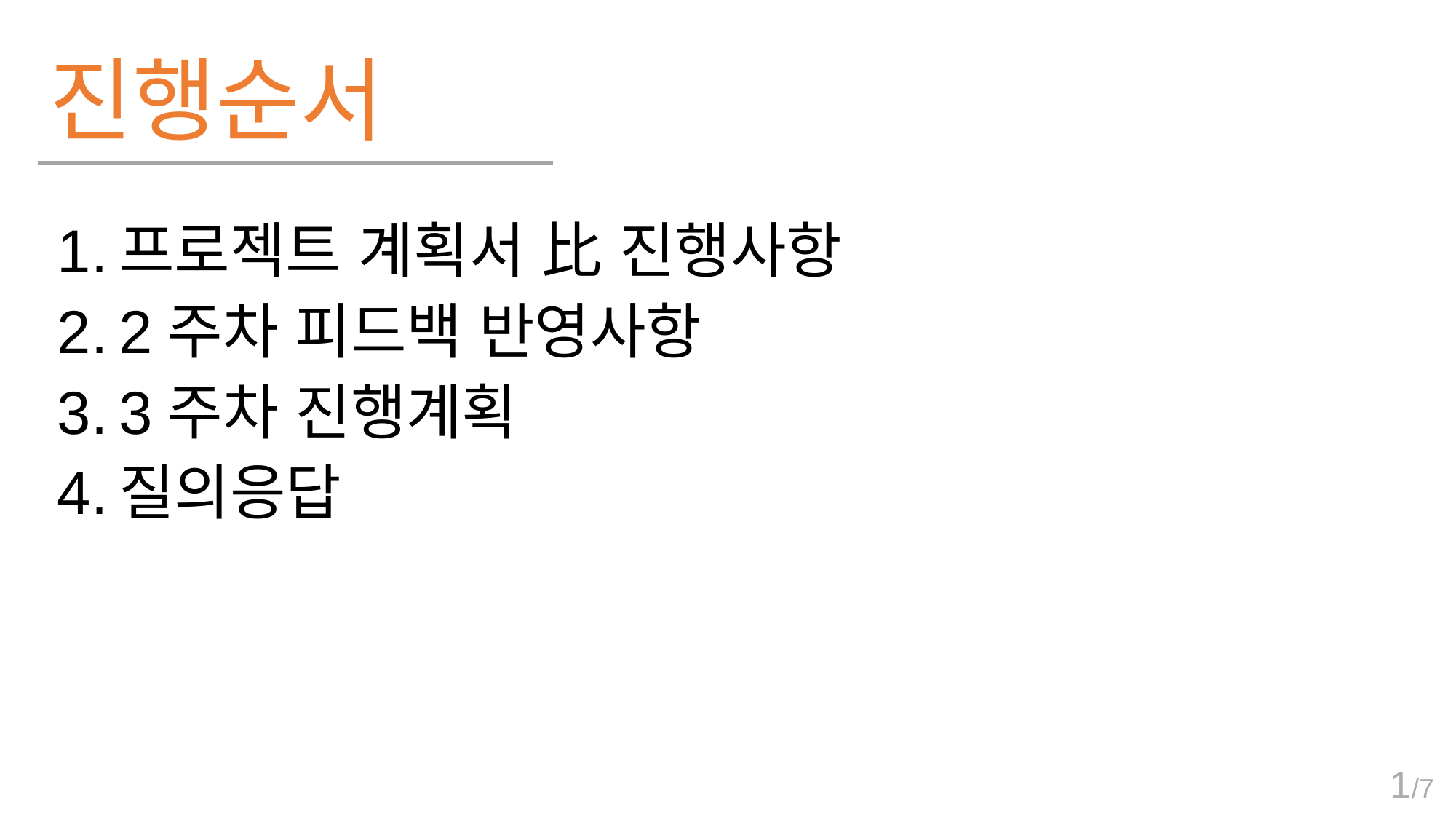

# 진행순서
프로젝트 계획서 比 진행사항
2주차 피드백 반영사항
3주차 진행계획
질의응답
1/7